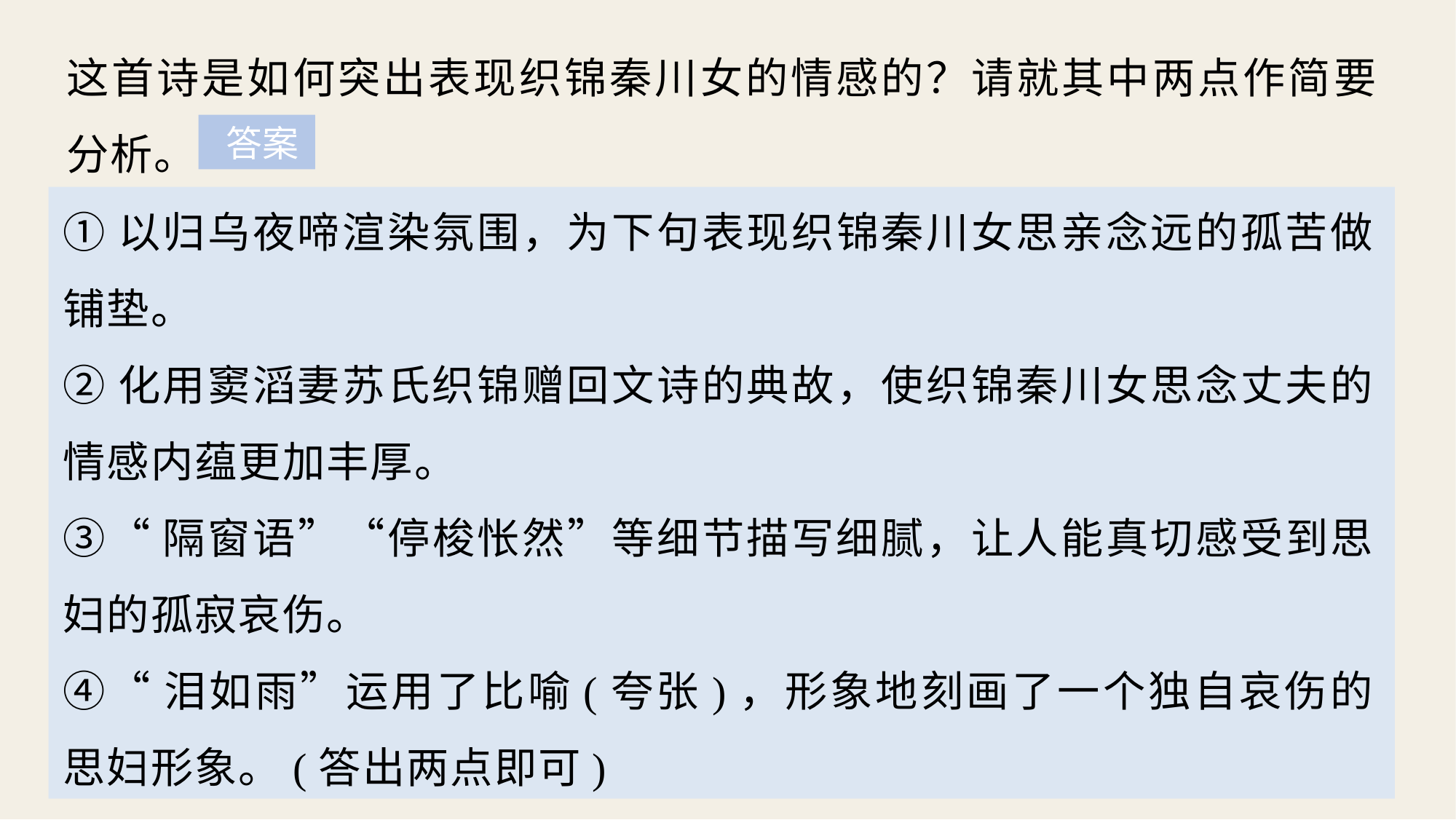

这首诗是如何突出表现织锦秦川女的情感的？请就其中两点作简要分析。
 答案
①以归乌夜啼渲染氛围，为下句表现织锦秦川女思亲念远的孤苦做铺垫。
②化用窦滔妻苏氏织锦赠回文诗的典故，使织锦秦川女思念丈夫的情感内蕴更加丰厚。
③“隔窗语”“停梭怅然”等细节描写细腻，让人能真切感受到思妇的孤寂哀伤。
④“泪如雨”运用了比喻(夸张)，形象地刻画了一个独自哀伤的思妇形象。(答出两点即可)